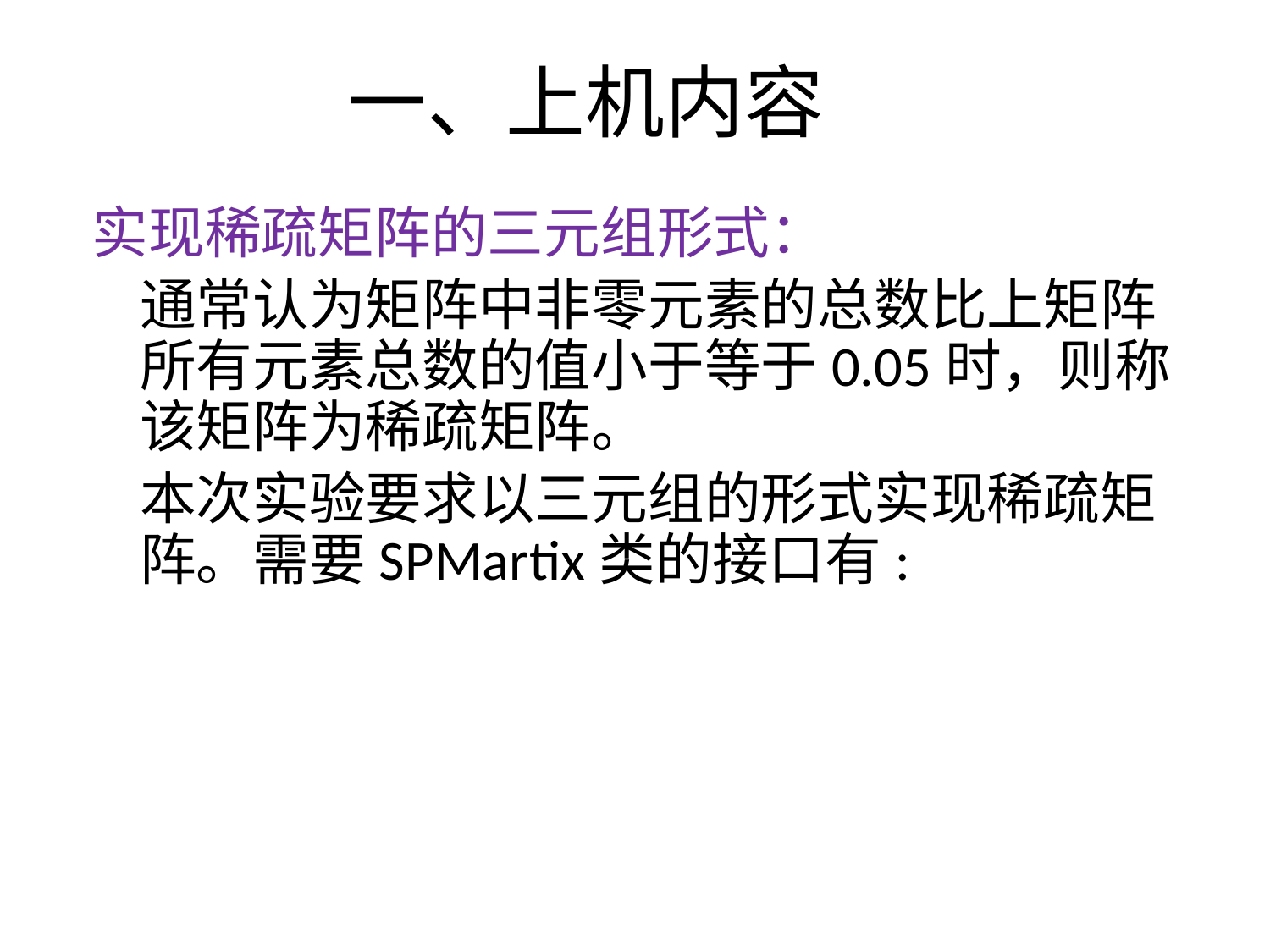

一、上机内容
实现稀疏矩阵的三元组形式：
	通常认为矩阵中非零元素的总数比上矩阵所有元素总数的值小于等于0.05时，则称该矩阵为稀疏矩阵。
	本次实验要求以三元组的形式实现稀疏矩阵。需要SPMartix类的接口有: